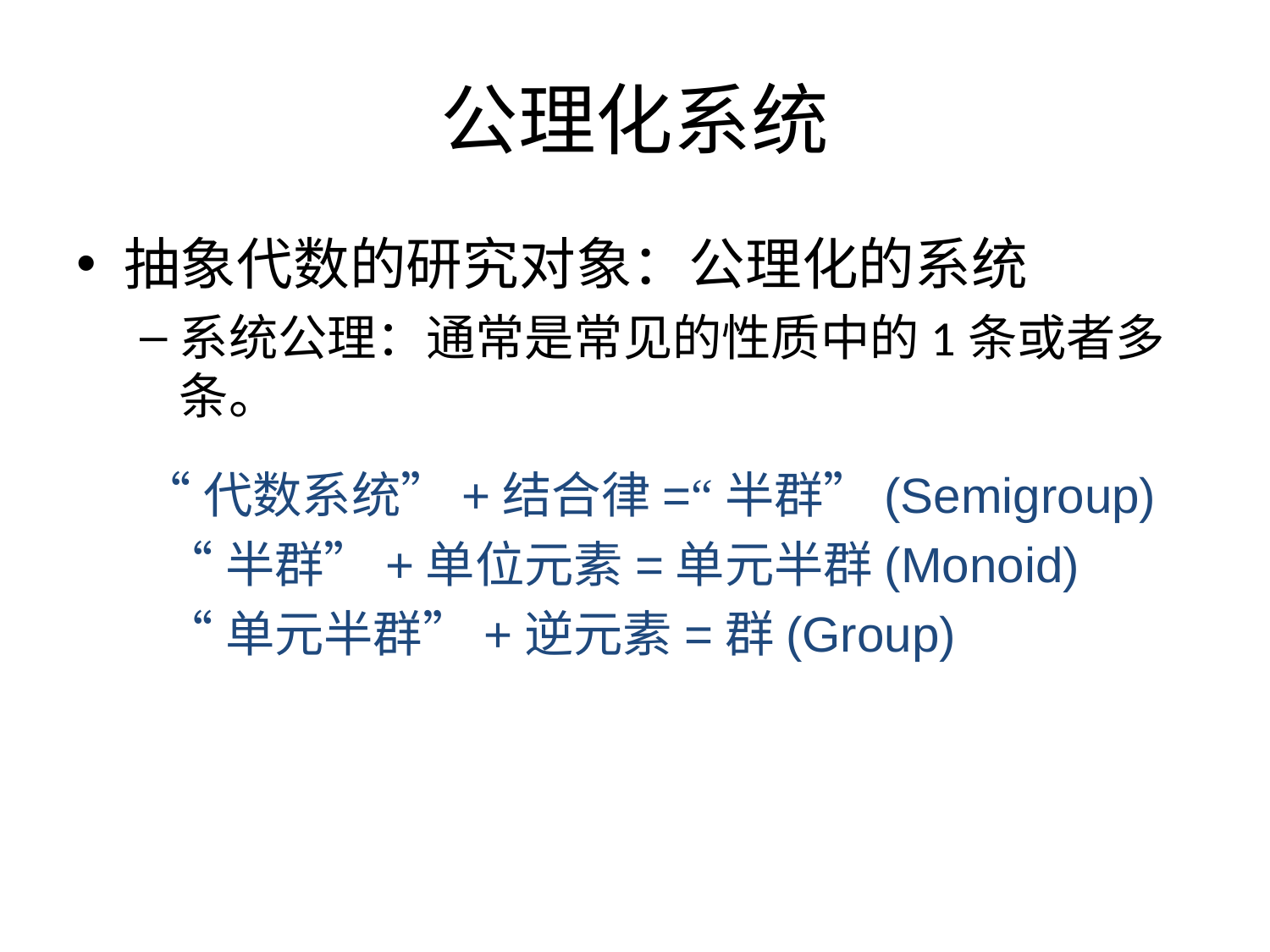

# 公理化系统
抽象代数的研究对象：公理化的系统
系统公理：通常是常见的性质中的1条或者多条。
      “代数系统”+结合律=“半群”(Semigroup)
        “半群”+单位元素=单元半群(Monoid)
        “单元半群”+逆元素=群(Group)